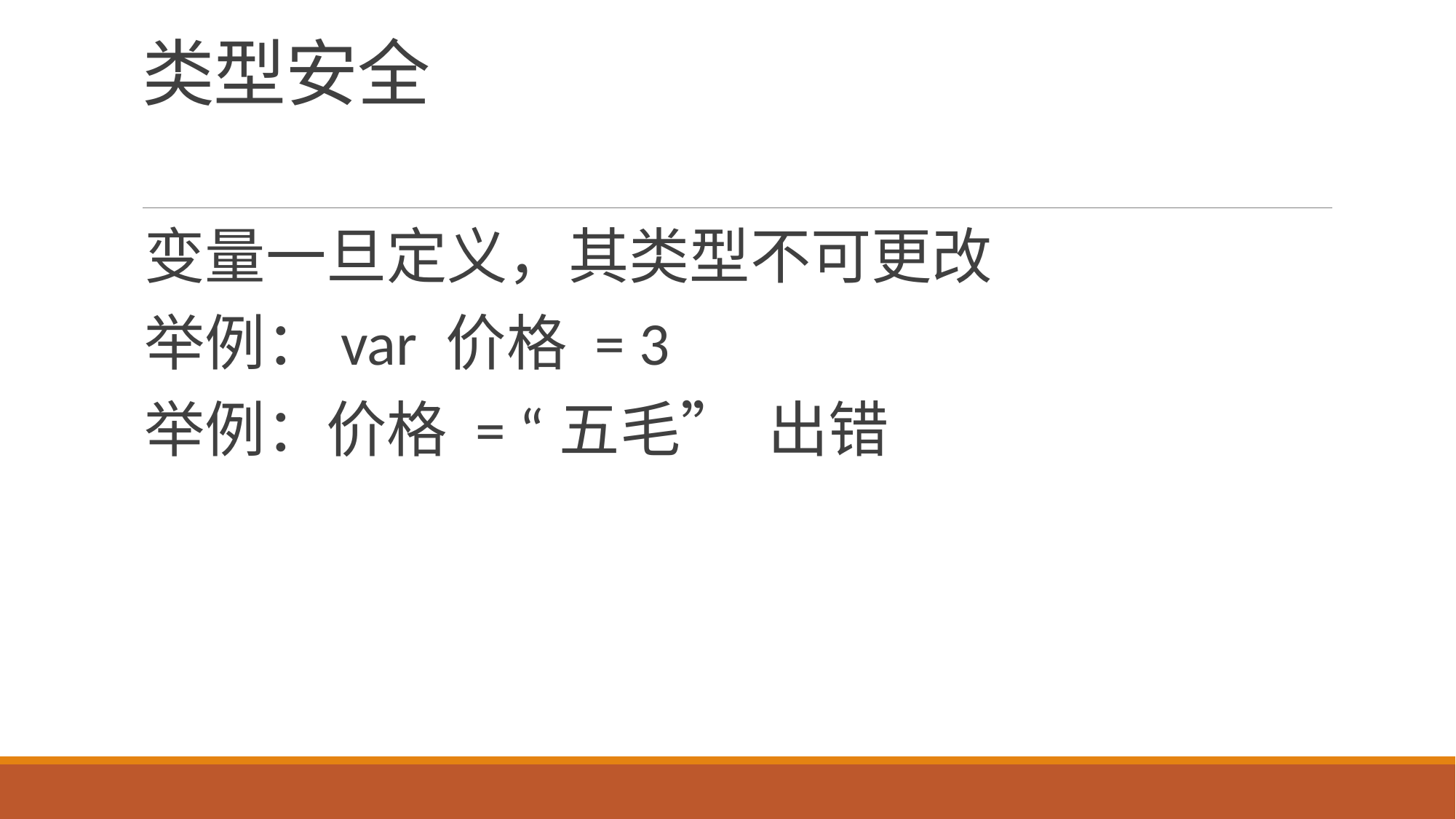

# 类型安全
变量一旦定义，其类型不可更改
举例：var 价格 = 3
举例：价格 = “五毛”  出错